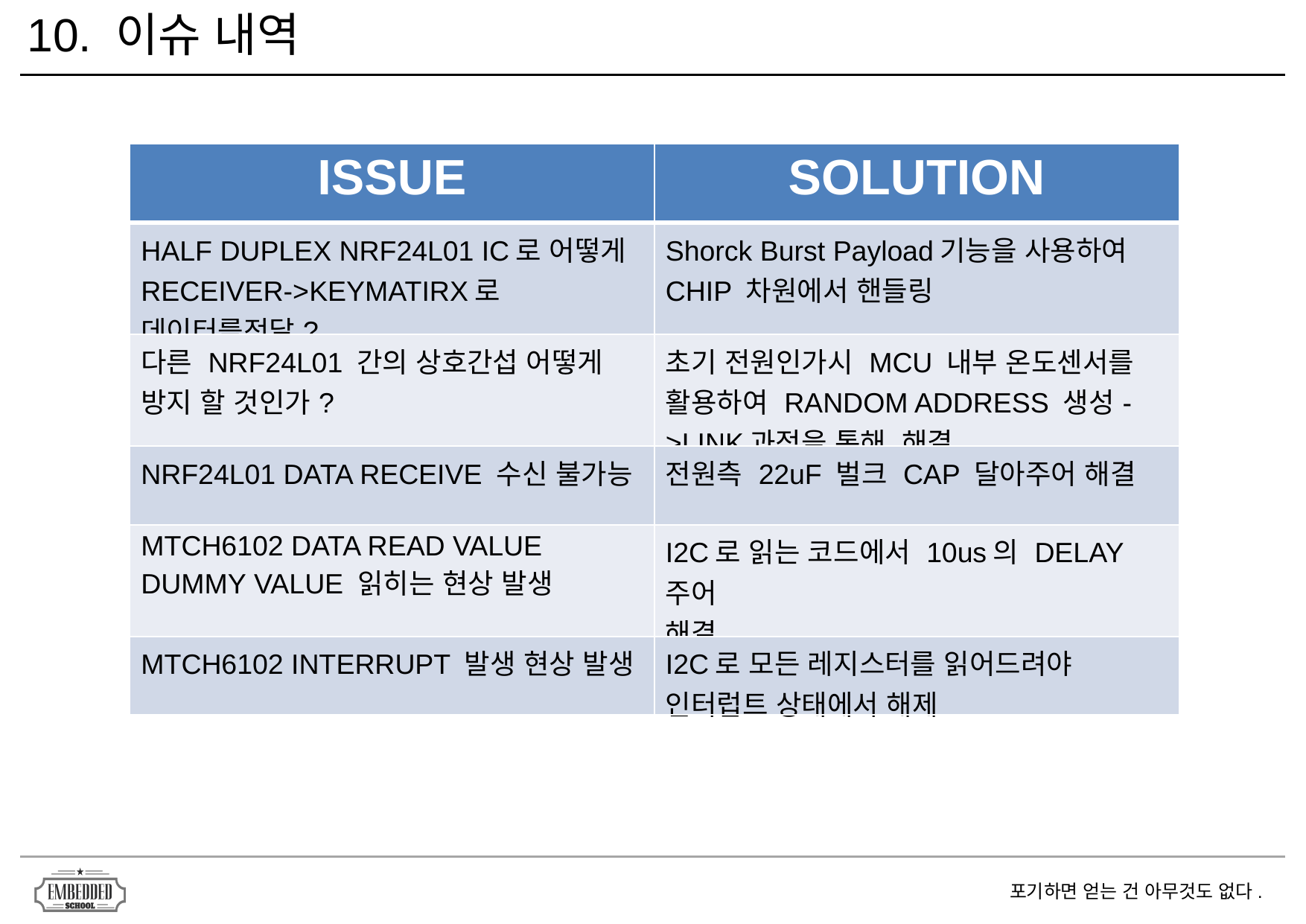

10. 이슈 내역
| ISSUE | SOLUTION |
| --- | --- |
| HALF DUPLEX NRF24L01 IC로 어떻게 RECEIVER->KEYMATIRX로 데이터를전달? | Shorck Burst Payload기능을 사용하여 CHIP 차원에서 핸들링 |
| 다른 NRF24L01 간의 상호간섭 어떻게 방지 할 것인가? | 초기 전원인가시 MCU 내부 온도센서를 활용하여 RANDOM ADDRESS 생성->LINK과정을 통해 해결 |
| NRF24L01 DATA RECEIVE 수신 불가능 | 전원측 22uF 벌크 CAP 달아주어 해결 |
| MTCH6102 DATA READ VALUE DUMMY VALUE 읽히는 현상 발생 | I2C로 읽는 코드에서 10us의 DELAY주어 해결 |
| MTCH6102 INTERRUPT 발생 현상 발생 | I2C로 모든 레지스터를 읽어드려야 인터럽트 상태에서 해제 |